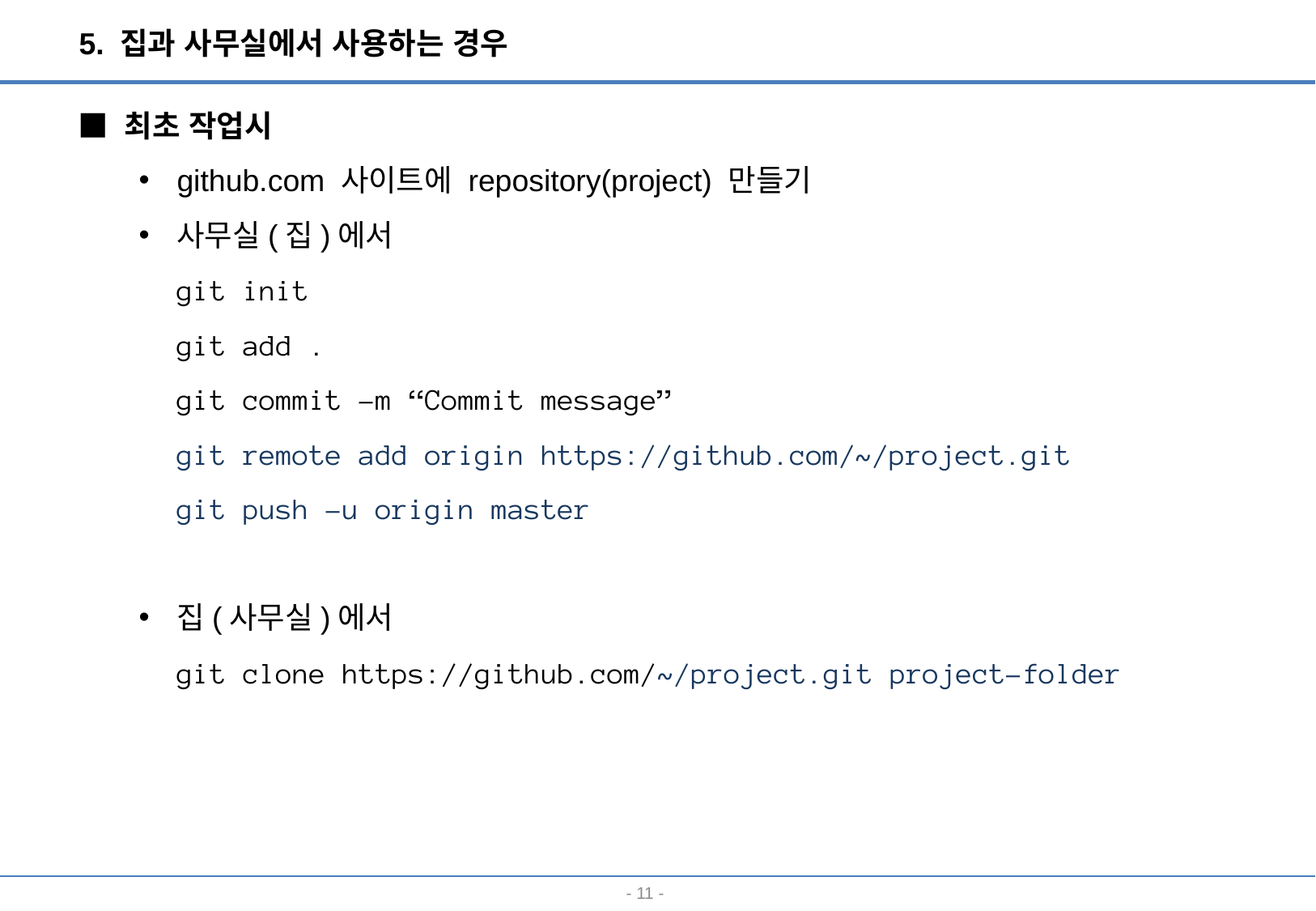

5. 집과 사무실에서 사용하는 경우
■ 최초 작업시
github.com 사이트에 repository(project) 만들기
사무실(집)에서
git init
git add .
git commit –m “Commit message”
git remote add origin https://github.com/~/project.git
git push -u origin master

집(사무실)에서
git clone https://github.com/~/project.git project-folder

- 11 -